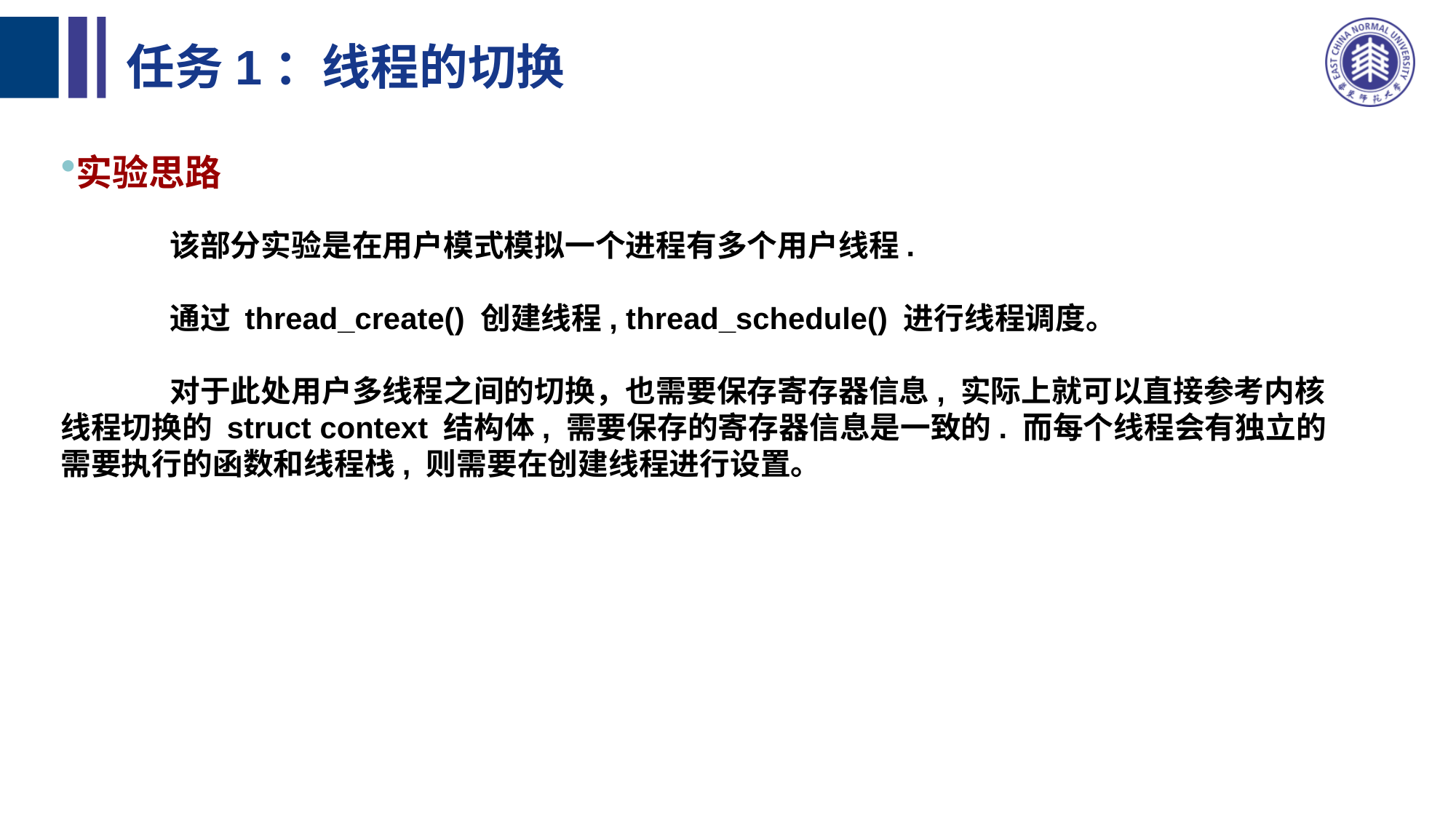

# 任务1：线程的切换
实验思路

	该部分实验是在用户模式模拟一个进程有多个用户线程.

	通过 thread_create() 创建线程, thread_schedule() 进行线程调度。

	对于此处用户多线程之间的切换，也需要保存寄存器信息, 实际上就可以直接参考内核线程切换的 struct context 结构体, 需要保存的寄存器信息是一致的. 而每个线程会有独立的需要执行的函数和线程栈, 则需要在创建线程进行设置。